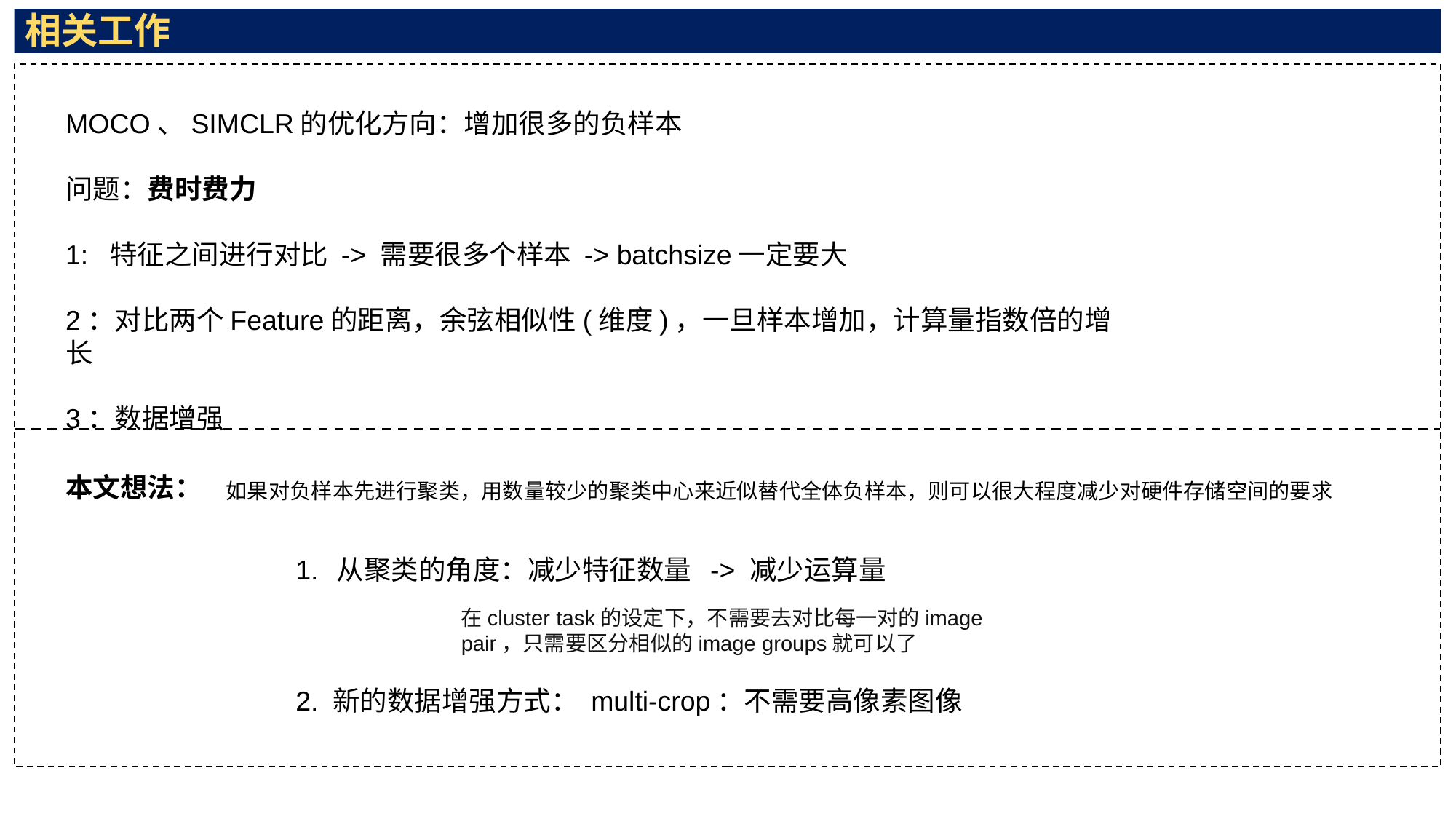

相关工作
MOCO、SIMCLR的优化方向：增加很多的负样本

问题：费时费力

1:  特征之间进行对比 -> 需要很多个样本 -> batchsize一定要大

2：对比两个Feature的距离，余弦相似性(维度)，一旦样本增加，计算量指数倍的增长

3：数据增强
本文想法：
如果对负样本先进行聚类，用数量较少的聚类中心来近似替代全体负样本，则可以很大程度减少对硬件存储空间的要求
从聚类的角度：减少特征数量  -> 减少运算量

2. 新的数据增强方式： multi-crop：不需要高像素图像

在cluster task的设定下，不需要去对比每一对的image pair，只需要区分相似的image groups就可以了